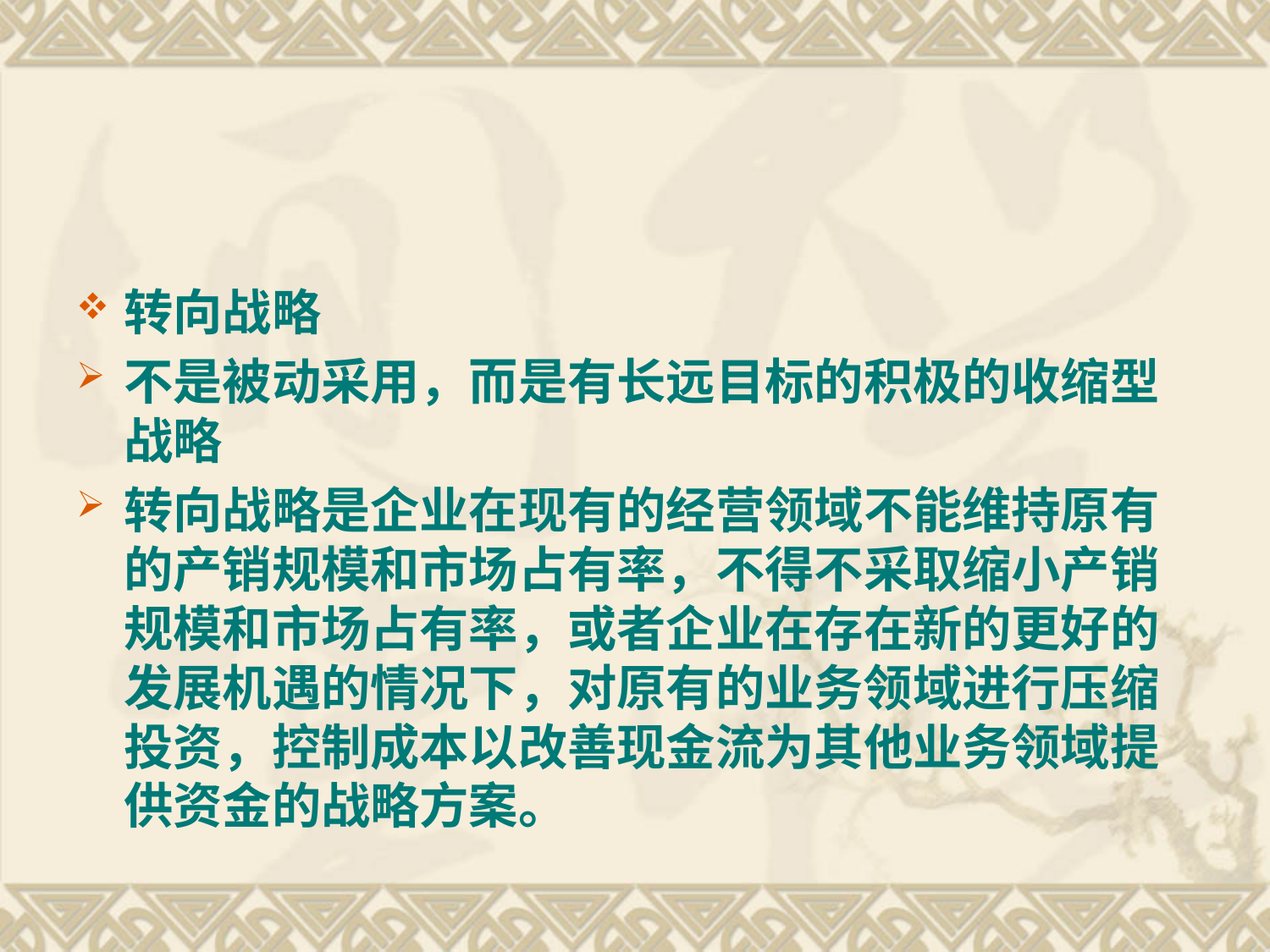

#
转向战略
不是被动采用，而是有长远目标的积极的收缩型战略
转向战略是企业在现有的经营领域不能维持原有的产销规模和市场占有率，不得不采取缩小产销规模和市场占有率，或者企业在存在新的更好的发展机遇的情况下，对原有的业务领域进行压缩投资，控制成本以改善现金流为其他业务领域提供资金的战略方案。